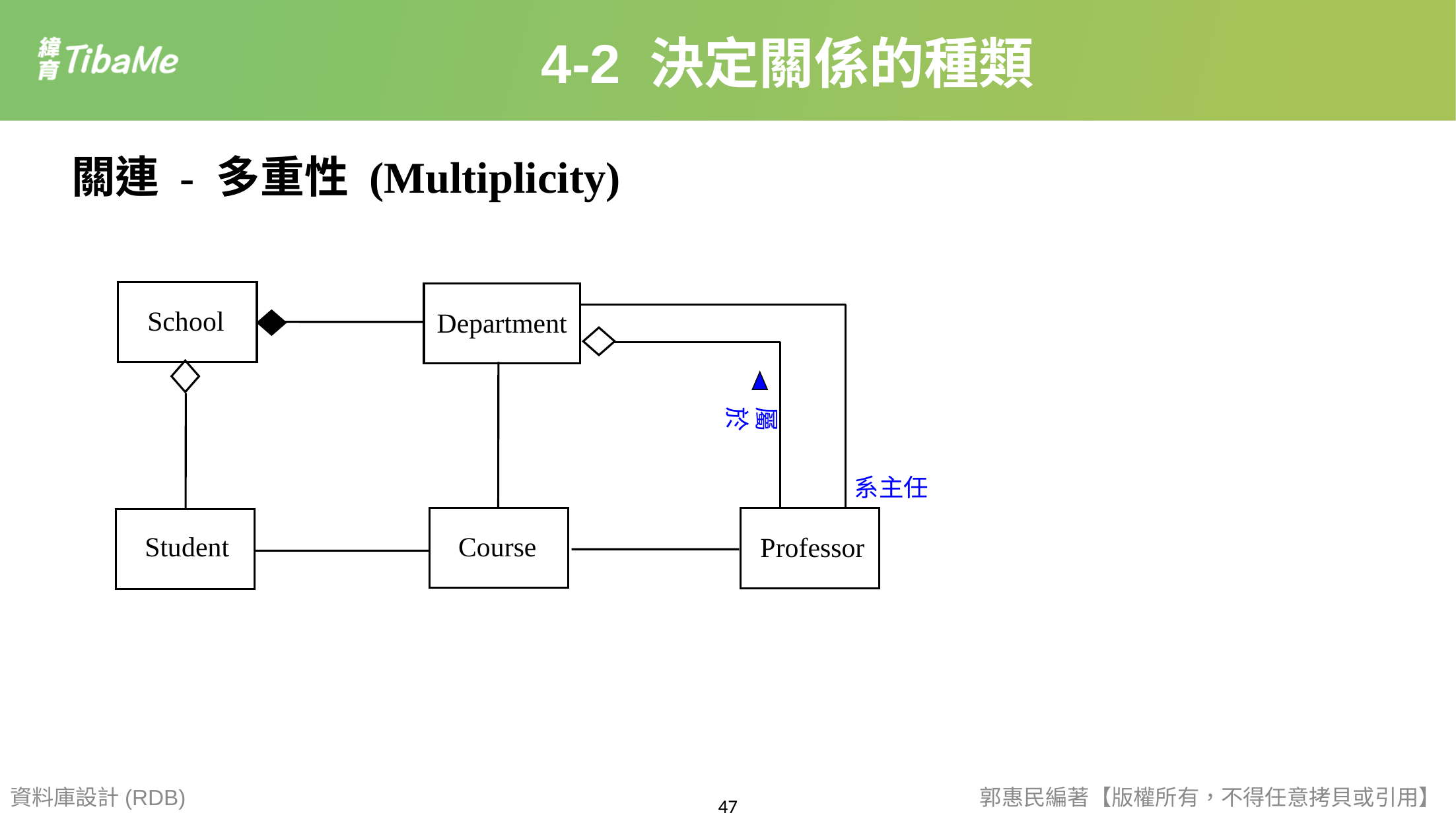

4-2 決定關係的種類

關連 - 多重性 (Multiplicity)

School
Department

屬於
系主任

 Student
Course
Professor

資料庫設計(RDB)
郭惠民編著【版權所有，不得任意拷貝或引用】